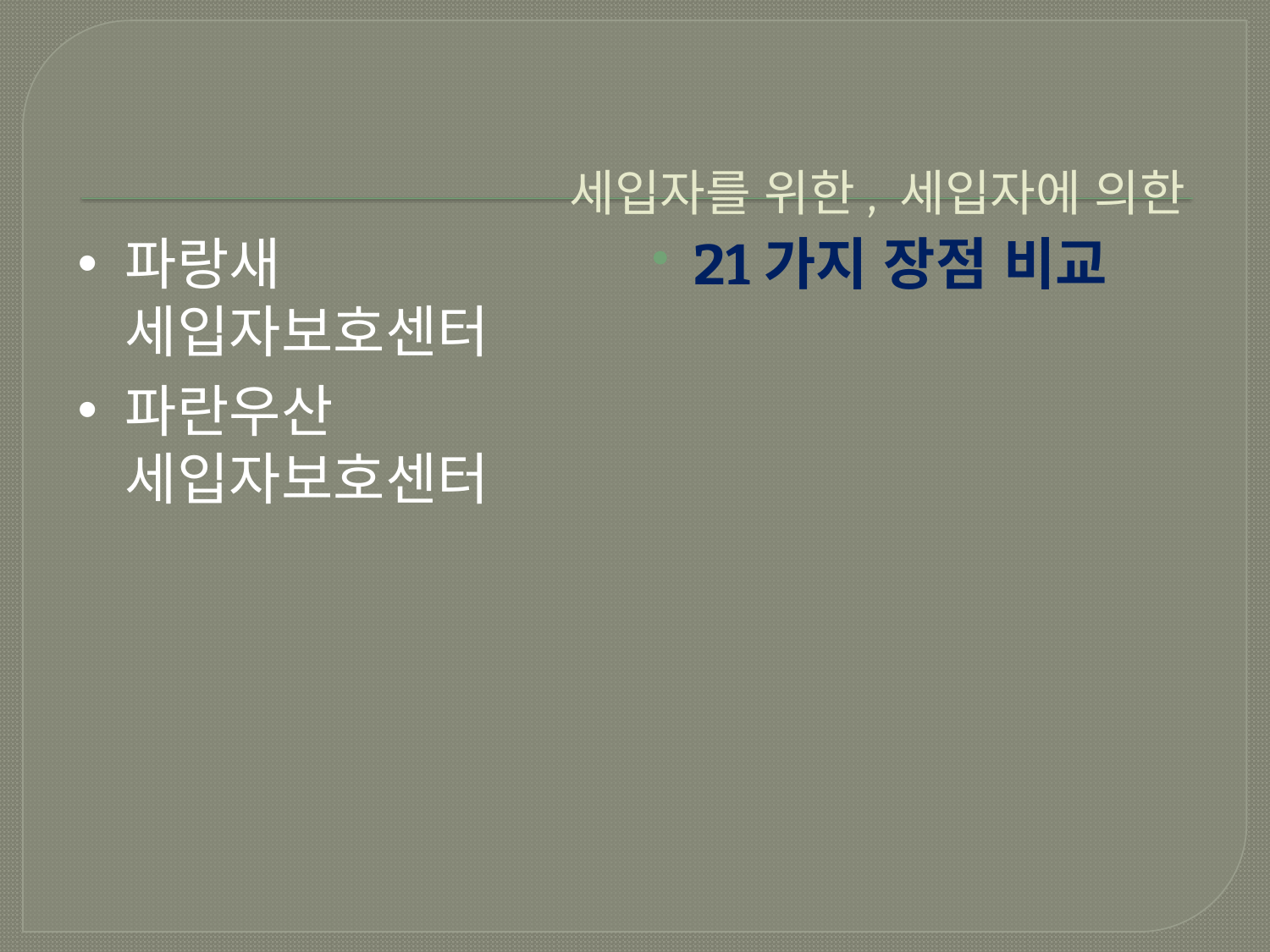

# 세입자를 위한, 세입자에 의한

파랑새 세입자보호센터
파란우산 세입자보호센터

21가지 장점 비교